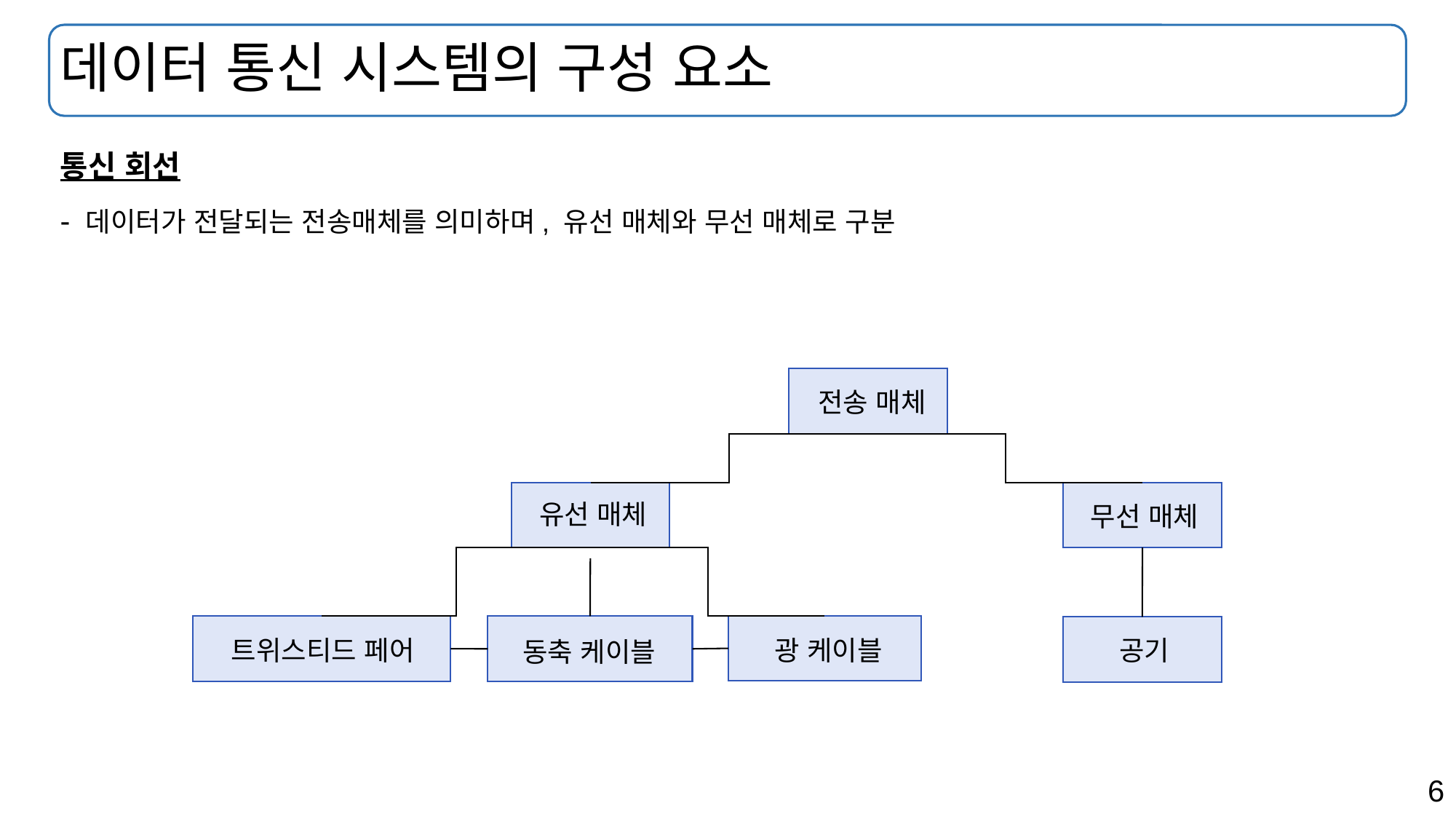

# 데이터 통신 시스템의 구성 요소
통신 회선
- 데이터가 전달되는 전송매체를 의미하며, 유선 매체와 무선 매체로 구분

전송 매체
유선 매체
무선 매체
공기
광 케이블
트위스티드 페어
동축 케이블